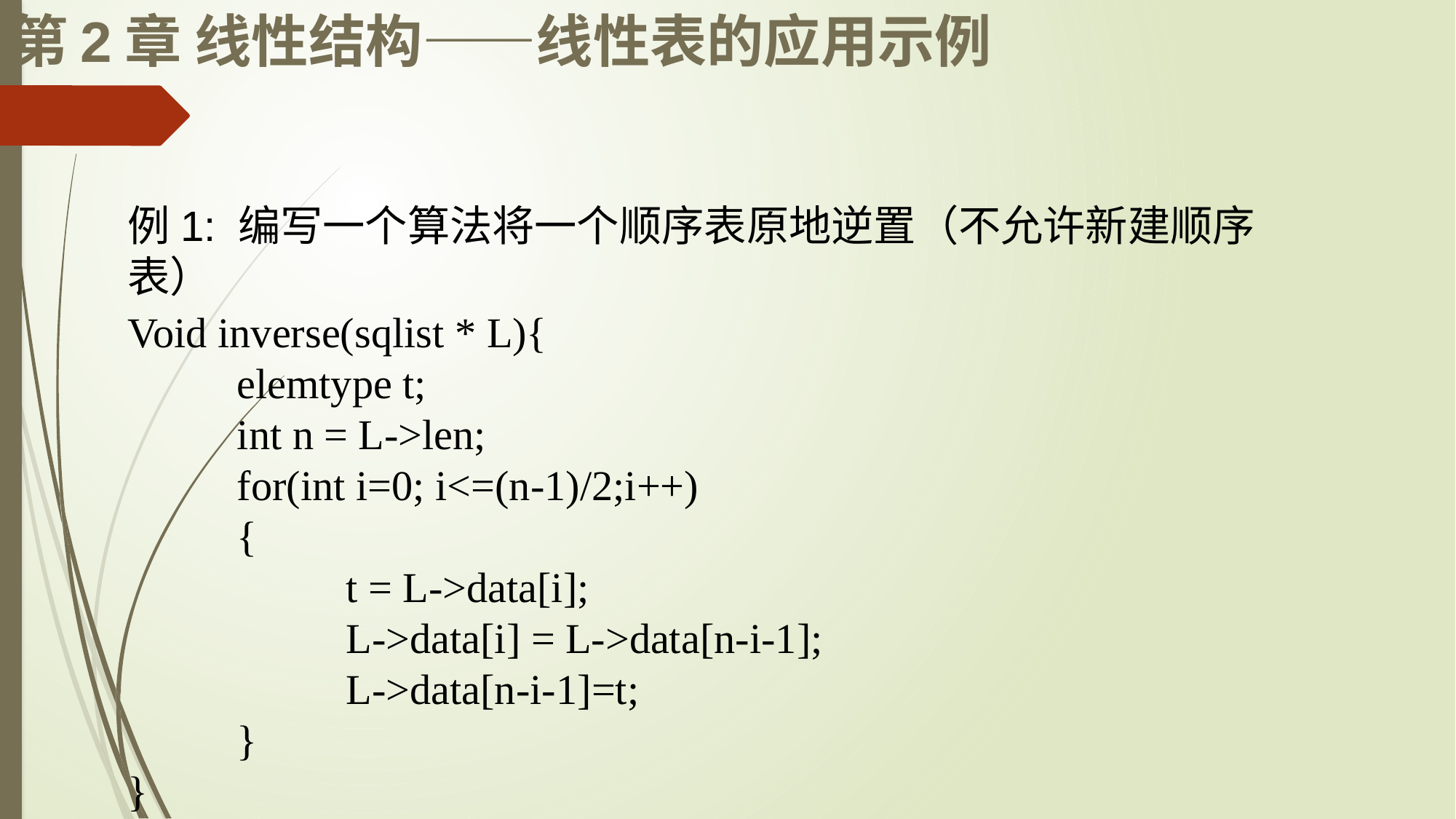

第2章 线性结构——线性表的应用示例
例1: 编写一个算法将一个顺序表原地逆置（不允许新建顺序表）
Void inverse(sqlist * L){
	elemtype t;
	int n = L->len;
	for(int i=0; i<=(n-1)/2;i++)
	{
		t = L->data[i];
		L->data[i] = L->data[n-i-1];
		L->data[n-i-1]=t;
	}
}